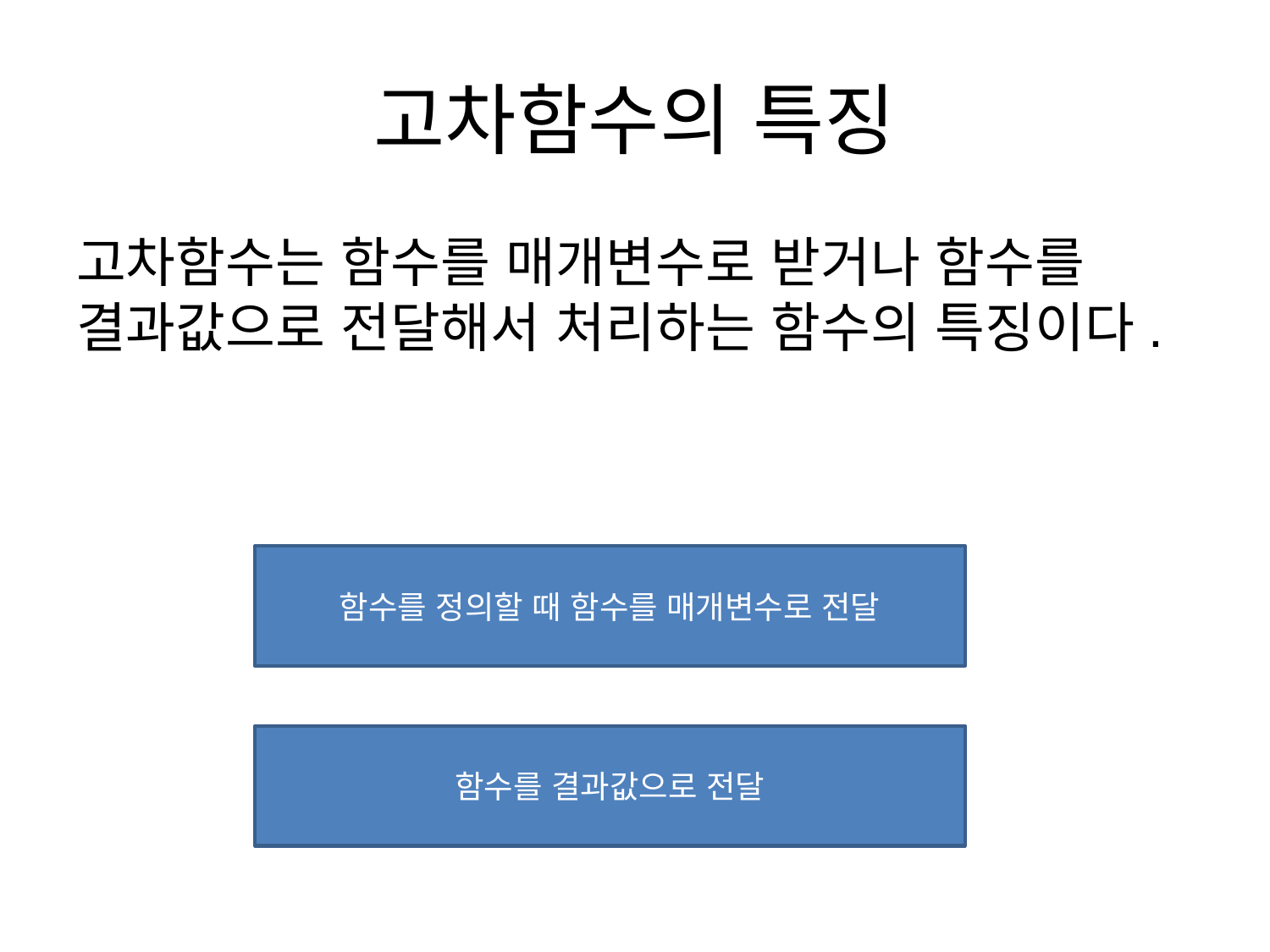

# 고차함수의 특징
고차함수는 함수를 매개변수로 받거나 함수를 결과값으로 전달해서 처리하는 함수의 특징이다.
함수를 정의할 때 함수를 매개변수로 전달
함수를 결과값으로 전달